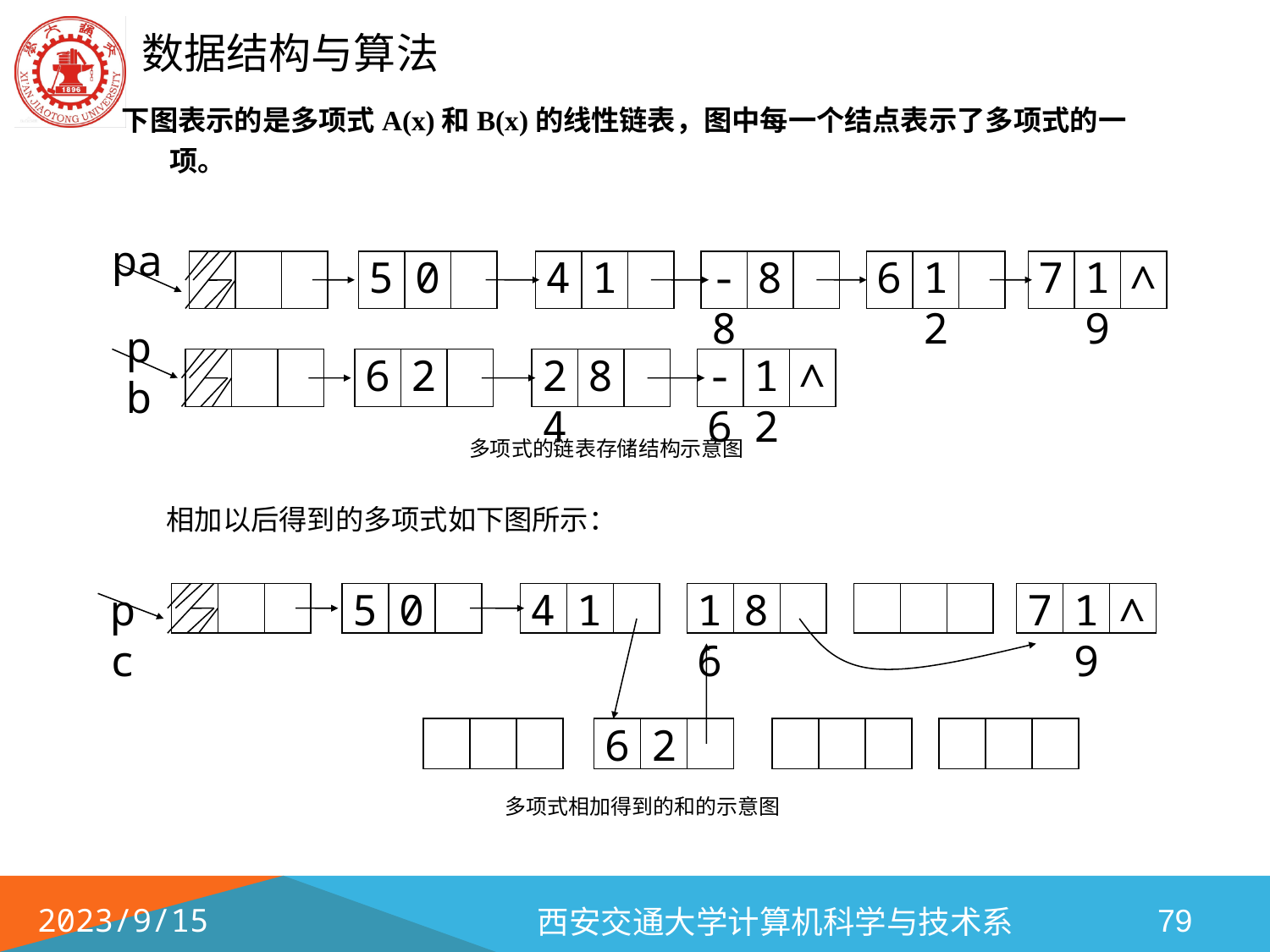

# 下图表示的是多项式A(x)和B(x)的线性链表，图中每一个结点表示了多项式的一项。
pa

5
0

4
1

-8
8

6
12

7
19
∧

pb

6
2

24
8

-6
12
∧

多项式的链表存储结构示意图
      相加以后得到的多项式如下图所示：
pc

5
0

4
1

16
8

7
19
∧

6
2

多项式相加得到的和的示意图